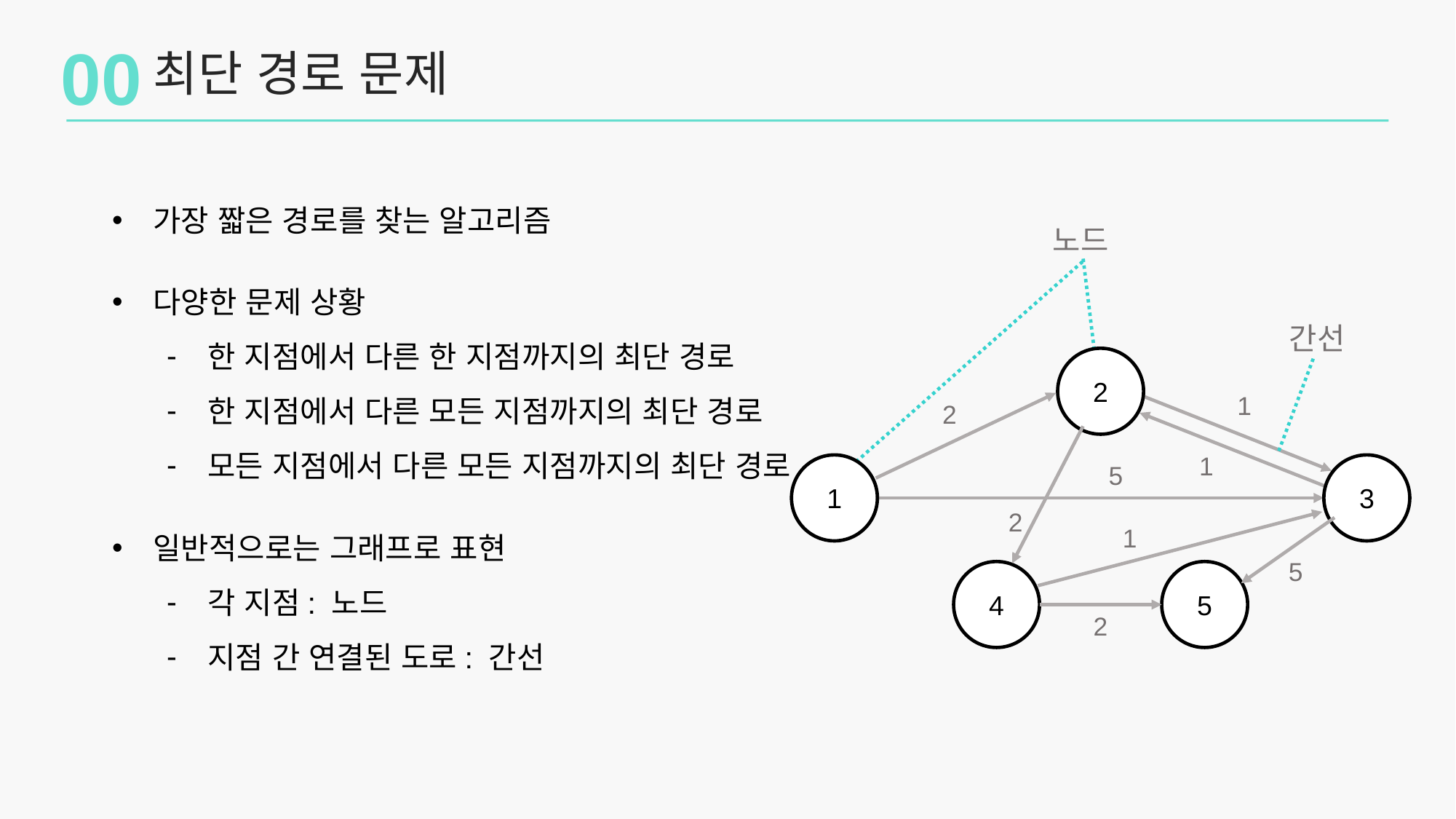

00
최단 경로 문제

가장 짧은 경로를 찾는 알고리즘

다양한 문제 상황
한 지점에서 다른 한 지점까지의 최단 경로
한 지점에서 다른 모든 지점까지의 최단 경로
모든 지점에서 다른 모든 지점까지의 최단 경로

일반적으로는 그래프로 표현
각 지점: 노드
지점 간 연결된 도로: 간선
노드
간선
2
1
2
1
5
1
3
2
1
5
4
5
2